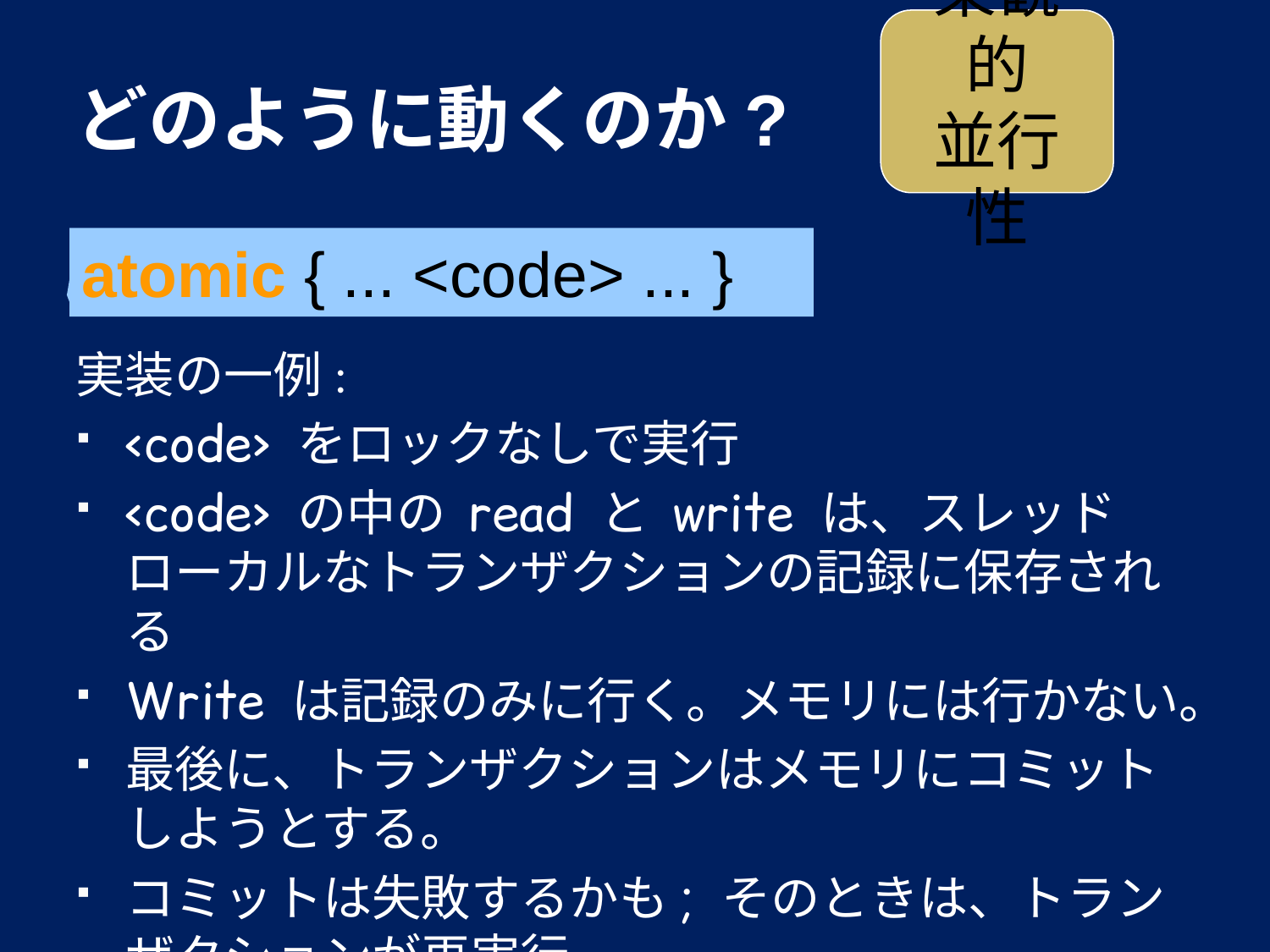

楽観的
並行性
# どのように動くのか?
atomic { ... <code> ... }
実装の一例:
<code> をロックなしで実行
<code> の中の read と write は、スレッドローカルなトランザクションの記録に保存される
Write は記録のみに行く。メモリには行かない。
最後に、トランザクションはメモリにコミットしようとする。
コミットは失敗するかも; そのときは、トランザクションが再実行